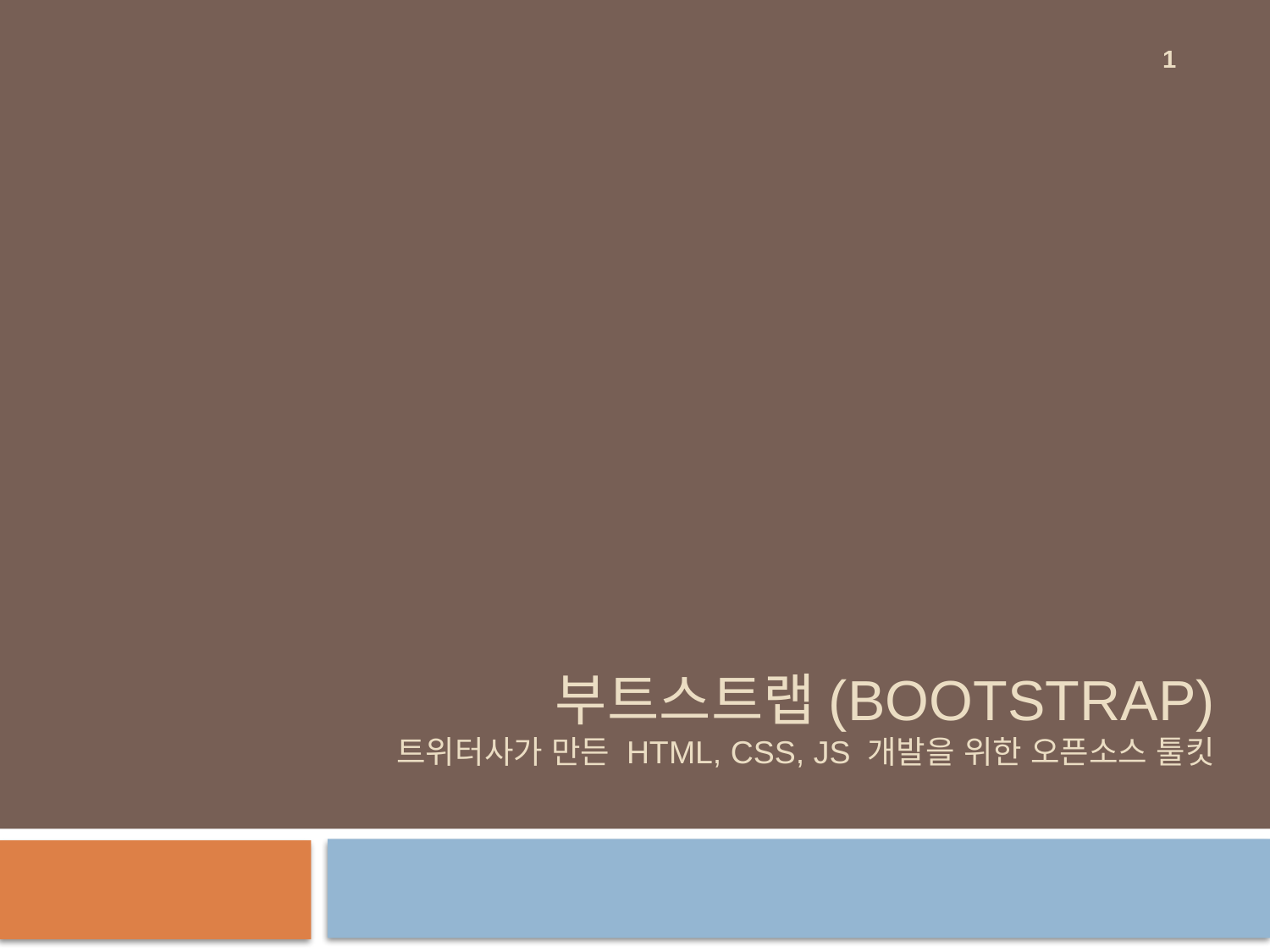

1
# 부트스트랩(Bootstrap) 트위터사가 만든 HTML, CSS, JS 개발을 위한 오픈소스 툴킷